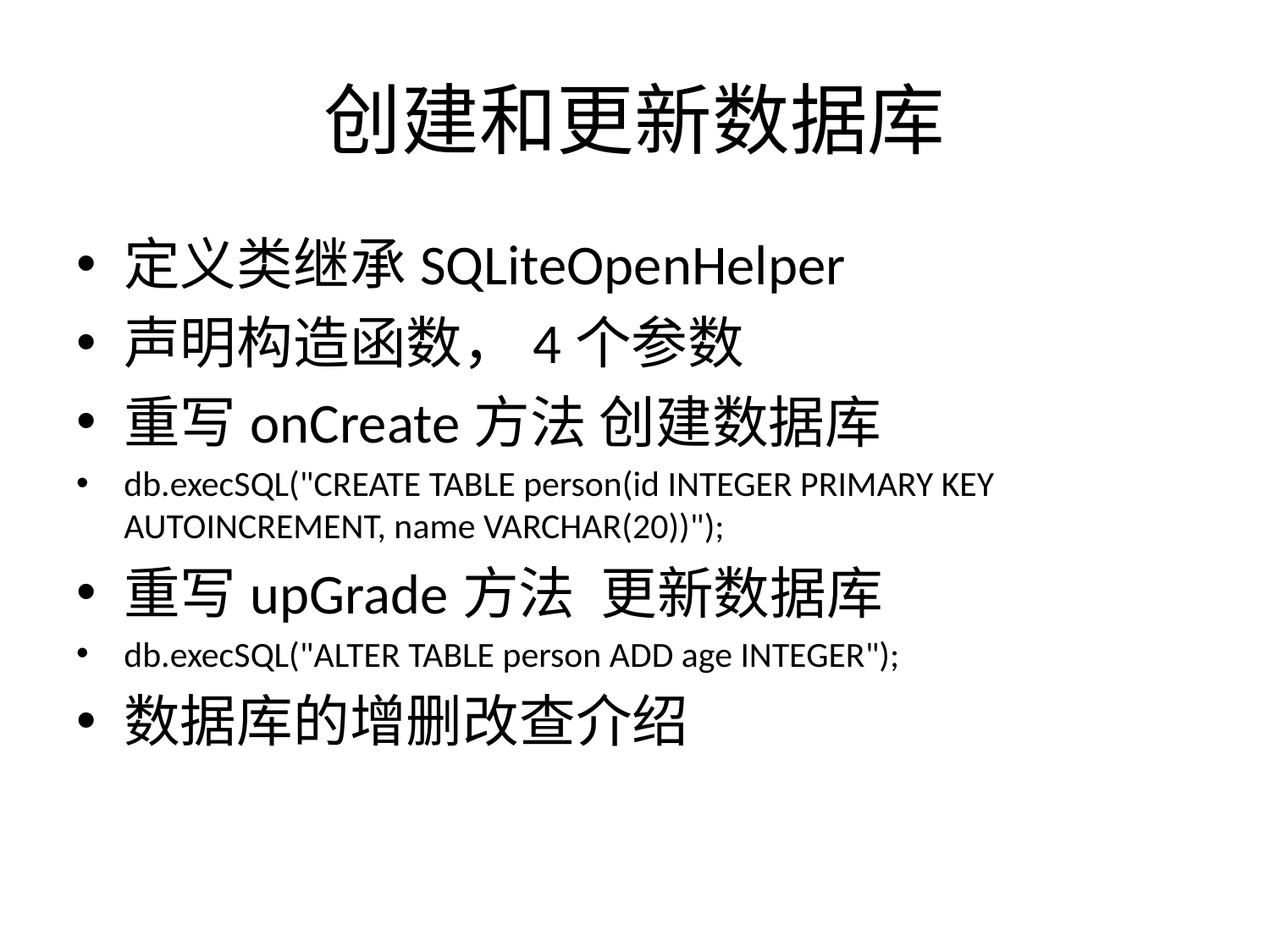

# 创建和更新数据库
定义类继承SQLiteOpenHelper
声明构造函数，4个参数
重写onCreate方法 创建数据库
db.execSQL("CREATE TABLE person(id INTEGER PRIMARY KEY AUTOINCREMENT, name VARCHAR(20))");
重写upGrade方法  更新数据库
db.execSQL("ALTER TABLE person ADD age INTEGER");
数据库的增删改查介绍